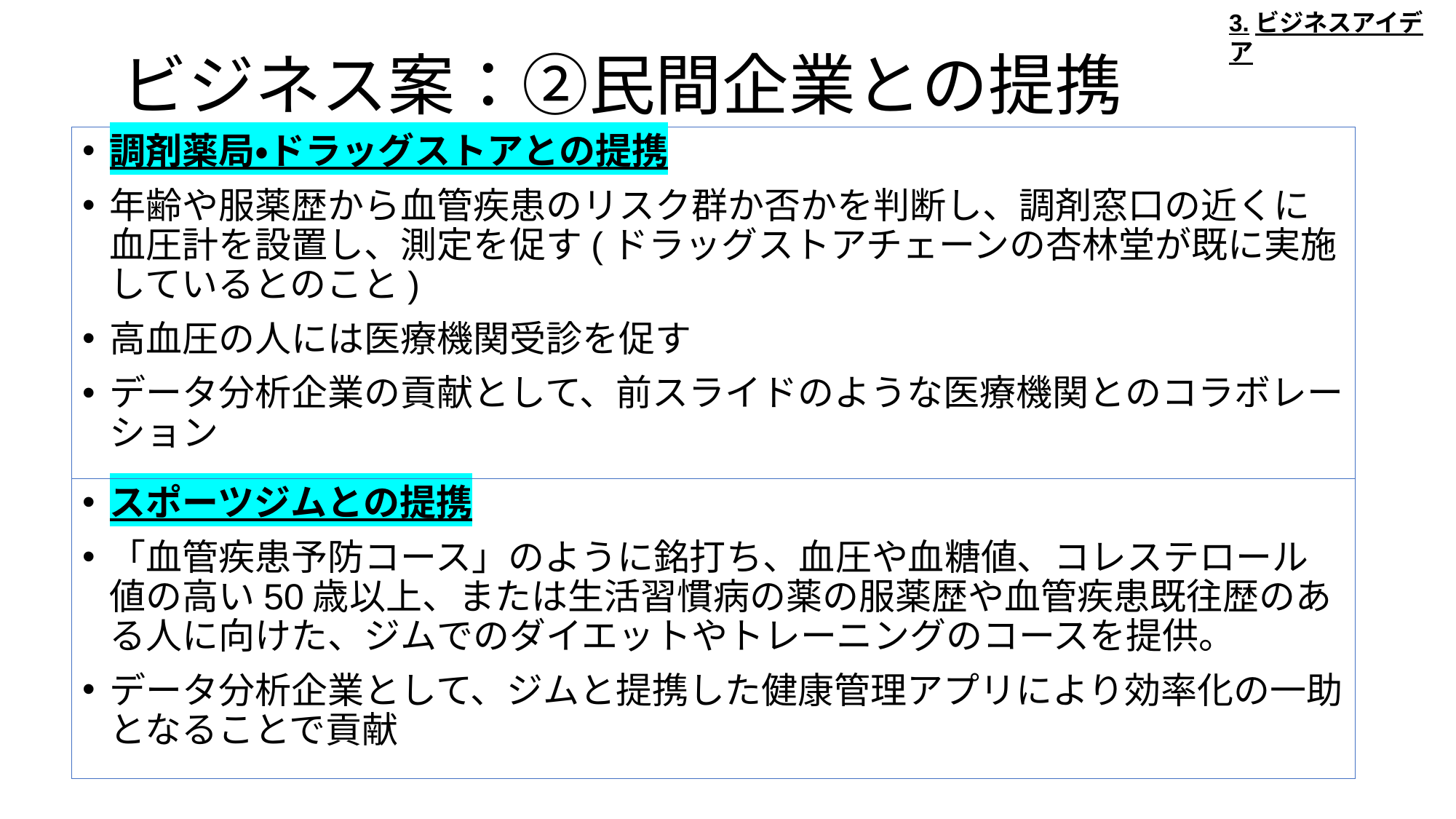

3.ビジネスアイデア
# ビジネス案：②民間企業との提携
調剤薬局・ドラッグストアとの提携
年齢や服薬歴から血管疾患のリスク群か否かを判断し、調剤窓口の近くに血圧計を設置し、測定を促す(ドラッグストアチェーンの杏林堂が既に実施しているとのこと)
高血圧の人には医療機関受診を促す
データ分析企業の貢献として、前スライドのような医療機関とのコラボレーション
スポーツジムとの提携
「血管疾患予防コース」のように銘打ち、血圧や血糖値、コレステロール値の高い50歳以上、または生活習慣病の薬の服薬歴や血管疾患既往歴のある人に向けた、ジムでのダイエットやトレーニングのコースを提供。
データ分析企業として、ジムと提携した健康管理アプリにより効率化の一助となることで貢献